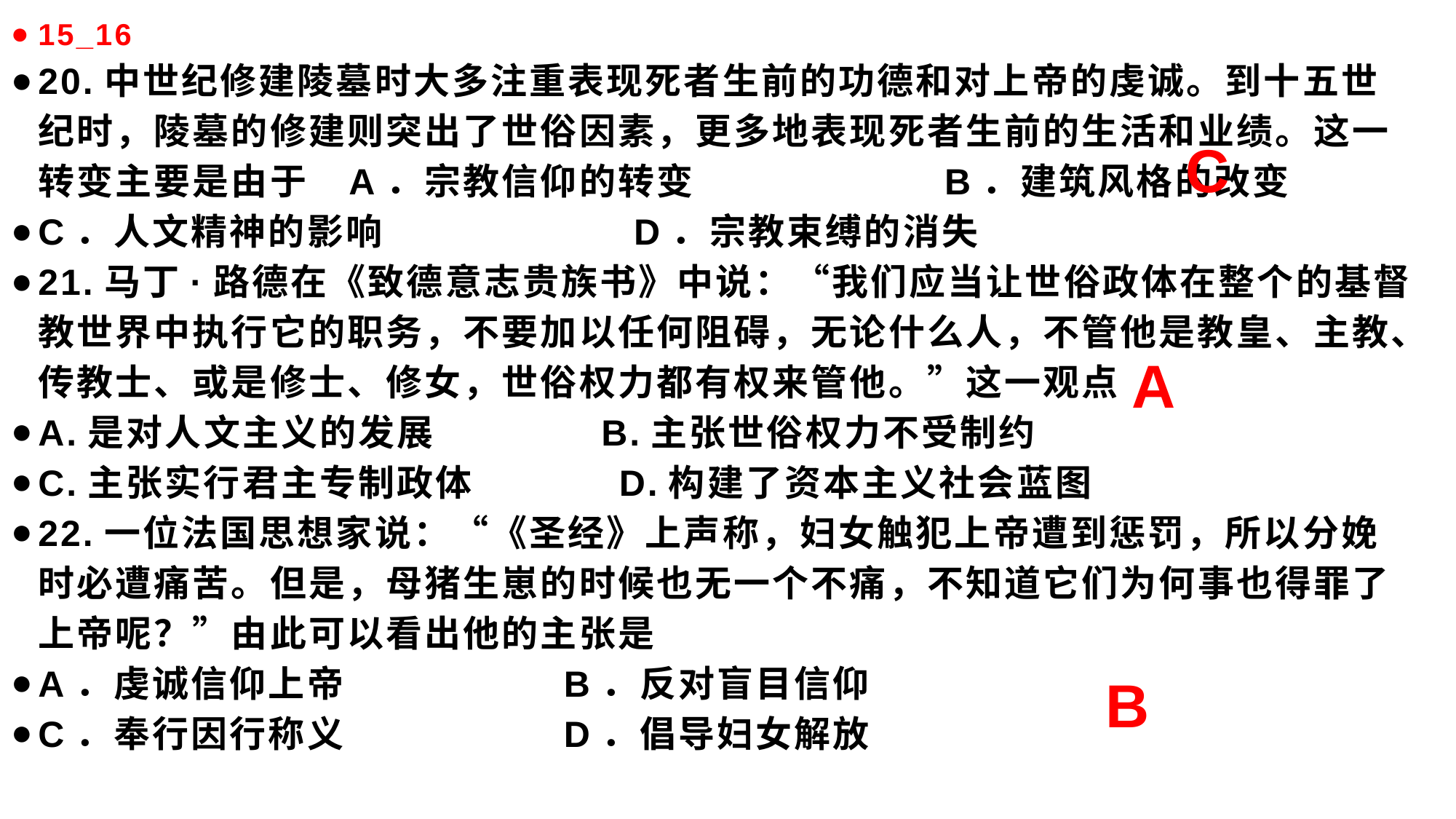

15_16
20.中世纪修建陵墓时大多注重表现死者生前的功德和对上帝的虔诚。到十五世纪时，陵墓的修建则突出了世俗因素，更多地表现死者生前的生活和业绩。这一转变主要是由于   A．宗教信仰的转变                       B．建筑风格的改变
C．人文精神的影响                       D．宗教束缚的消失
21.马丁·路德在《致德意志贵族书》中说：“我们应当让世俗政体在整个的基督教世界中执行它的职务，不要加以任何阻碍，无论什么人，不管他是教皇、主教、传教士、或是修士、修女，世俗权力都有权来管他。”这一观点
A.是对人文主义的发展               B.主张世俗权力不受制约
C.主张实行君主专制政体             D.构建了资本主义社会蓝图
22.一位法国思想家说：“《圣经》上声称，妇女触犯上帝遭到惩罚，所以分娩时必遭痛苦。但是，母猪生崽的时候也无一个不痛，不知道它们为何事也得罪了上帝呢？”由此可以看出他的主张是
A．虔诚信仰上帝                    B．反对盲目信仰
C．奉行因行称义                    D．倡导妇女解放
C
A
B